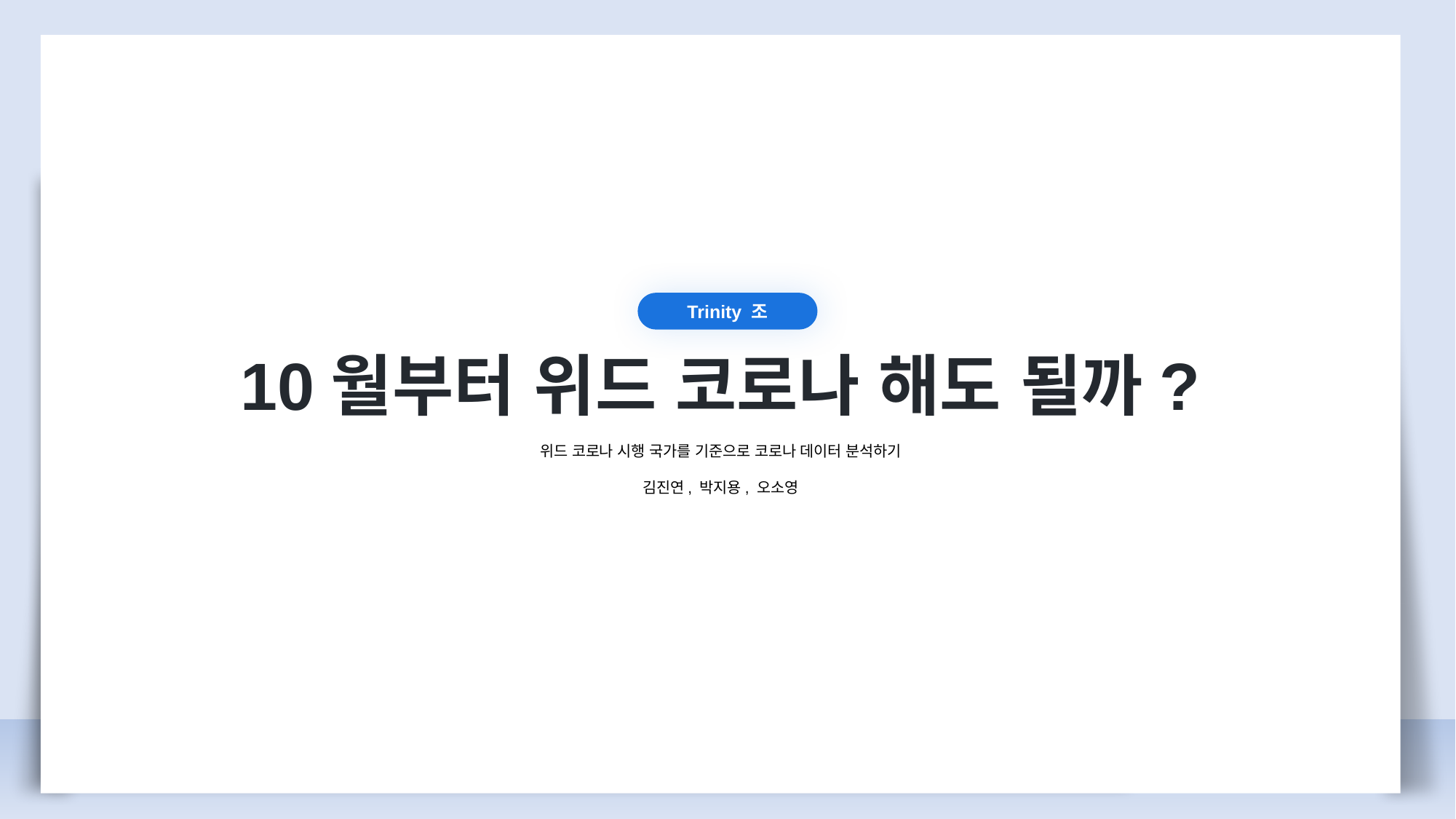

10월부터 위드 코로나 해도 될까?
위드 코로나 시행 국가를 기준으로 코로나 데이터 분석하기
김진연, 박지용, 오소영

Trinity 조